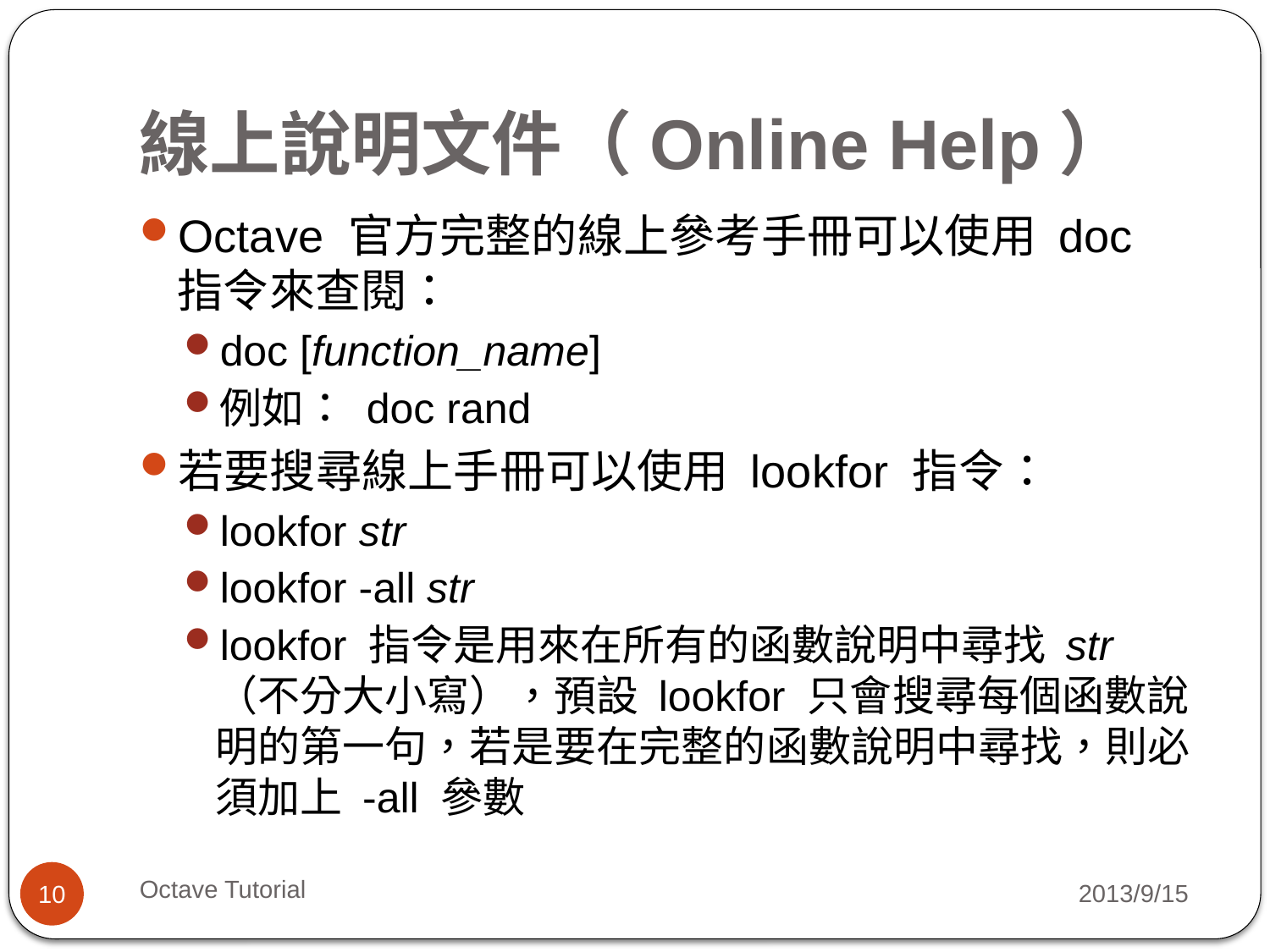

# 線上說明文件（Online Help）
Octave 官方完整的線上參考手冊可以使用 doc 指令來查閱：
doc [function_name]
例如： doc rand
若要搜尋線上手冊可以使用 lookfor 指令：
lookfor str
lookfor -all str
lookfor 指令是用來在所有的函數說明中尋找 str（不分大小寫），預設 lookfor 只會搜尋每個函數說明的第一句，若是要在完整的函數說明中尋找，則必須加上 -all 參數
Octave Tutorial
2013/9/15
10